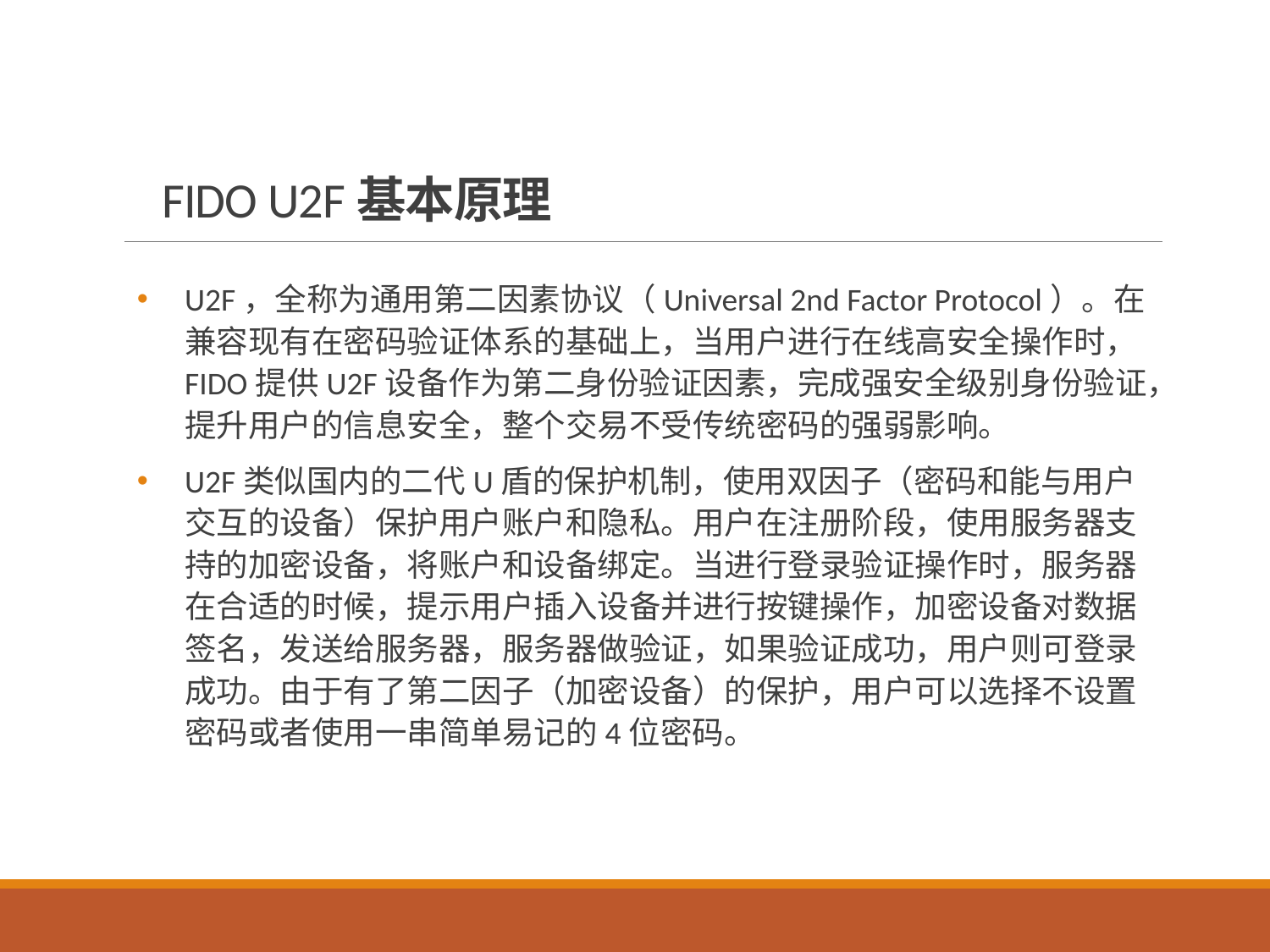

# FIDO U2F基本原理
U2F，全称为通用第二因素协议（Universal 2nd Factor Protocol）。在兼容现有在密码验证体系的基础上，当用户进行在线高安全操作时，FIDO提供U2F设备作为第二身份验证因素，完成强安全级别身份验证，提升用户的信息安全，整个交易不受传统密码的强弱影响。
U2F类似国内的二代U盾的保护机制，使用双因子（密码和能与用户交互的设备）保护用户账户和隐私。用户在注册阶段，使用服务器支持的加密设备，将账户和设备绑定。当进行登录验证操作时，服务器在合适的时候，提示用户插入设备并进行按键操作，加密设备对数据签名，发送给服务器，服务器做验证，如果验证成功，用户则可登录成功。由于有了第二因子（加密设备）的保护，用户可以选择不设置密码或者使用一串简单易记的4位密码。
63